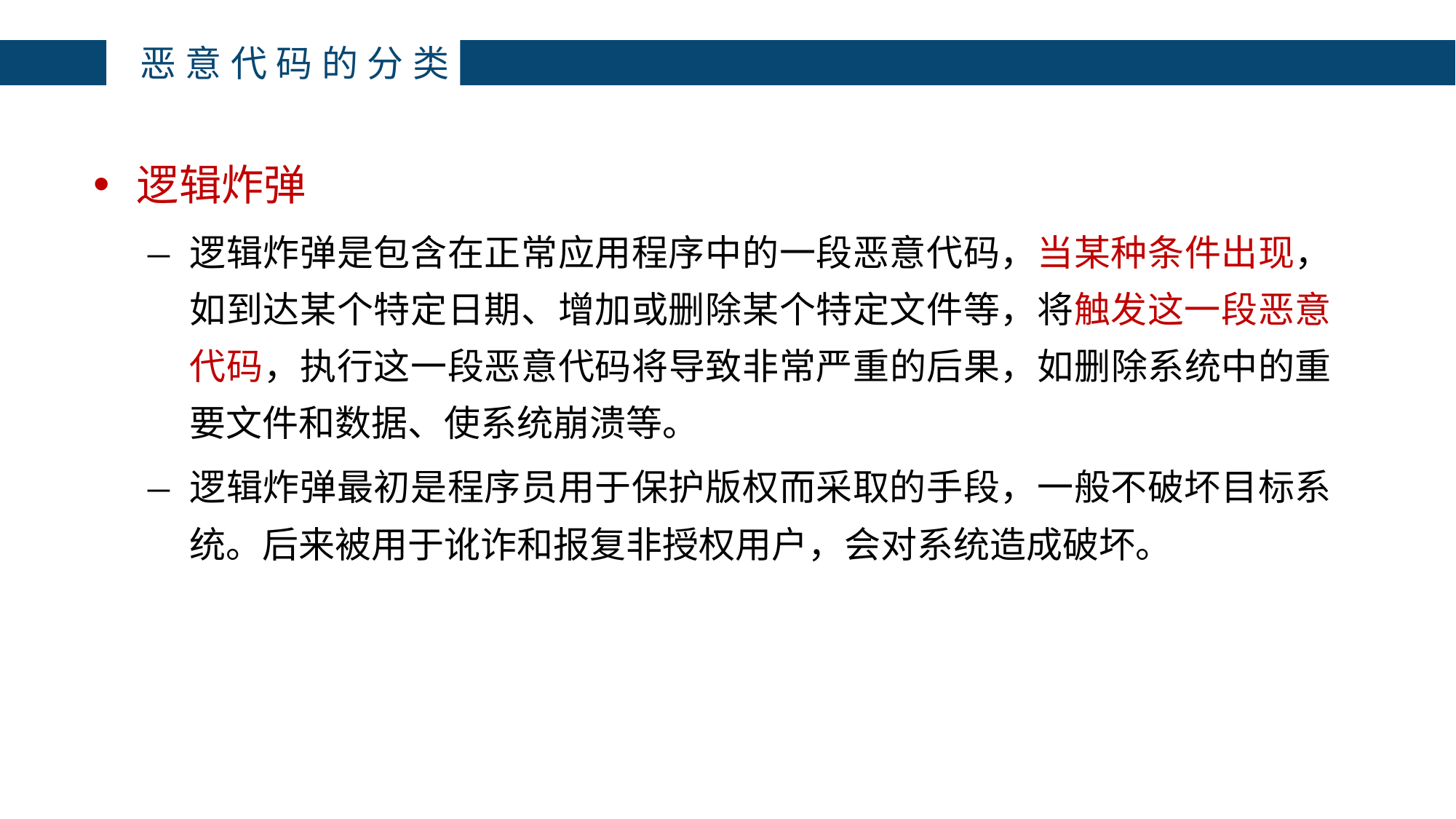

恶意代码的分类

逻辑炸弹
逻辑炸弹是包含在正常应用程序中的一段恶意代码，当某种条件出现，如到达某个特定日期、增加或删除某个特定文件等，将触发这一段恶意代码，执行这一段恶意代码将导致非常严重的后果，如删除系统中的重要文件和数据、使系统崩溃等。
逻辑炸弹最初是程序员用于保护版权而采取的手段，一般不破坏目标系统。后来被用于讹诈和报复非授权用户，会对系统造成破坏。